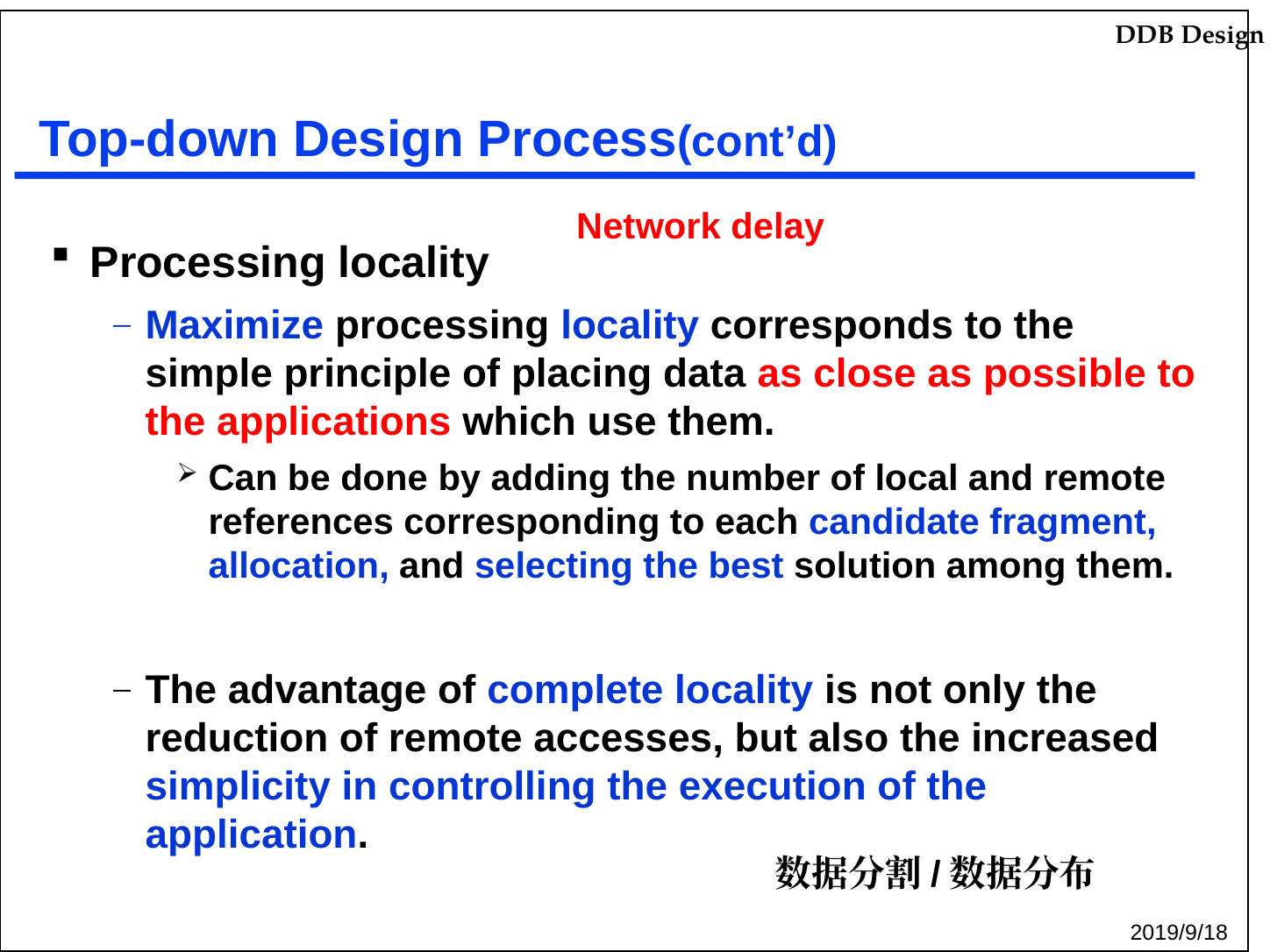

# Top-down Design Process(cont’d)
Network delay
Processing locality
Maximize processing locality corresponds to the simple principle of placing data as close as possible to the applications which use them.
Can be done by adding the number of local and remote references corresponding to each candidate fragment, allocation, and selecting the best solution among them.

The advantage of complete locality is not only the reduction of remote accesses, but also the increased simplicity in controlling the execution of the application.
数据分割/数据分布